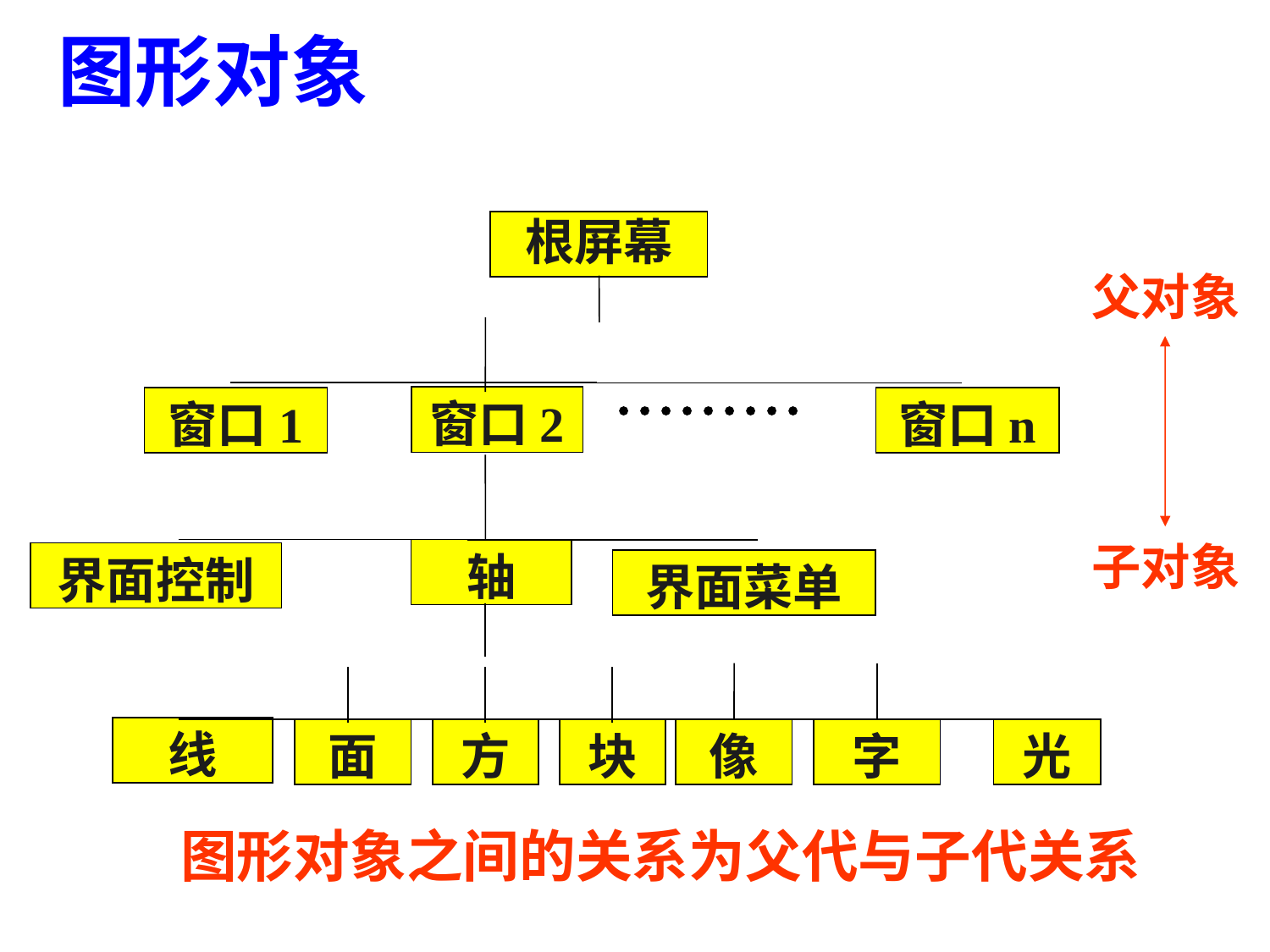

图形对象
根屏幕

………
窗口2
窗口1
窗口n

轴
界面控制
界面菜单
线
面
方
块
像
字
光
父对象

子对象
图形对象之间的关系为父代与子代关系